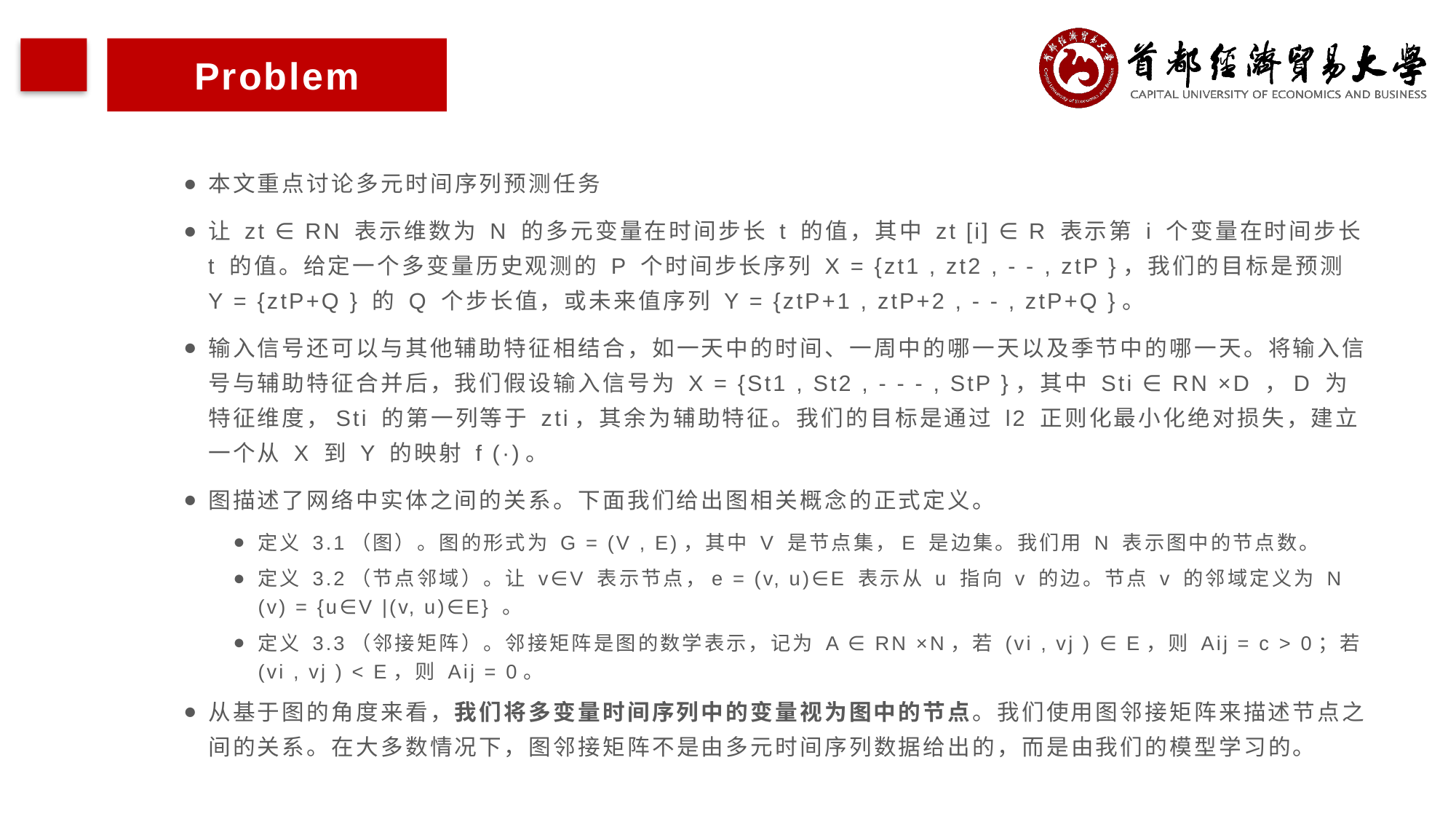

Problem
本文重点讨论多元时间序列预测任务
让 zt ∈ RN 表示维数为 N 的多元变量在时间步长 t 的值，其中 zt [i] ∈ R 表示第 i 个变量在时间步长 t 的值。给定一个多变量历史观测的 P 个时间步长序列 X = {zt1 , zt2 , - - , ztP }，我们的目标是预测 Y = {ztP+Q } 的 Q 个步长值，或未来值序列 Y = {ztP+1 , ztP+2 , - - , ztP+Q }。
输入信号还可以与其他辅助特征相结合，如一天中的时间、一周中的哪一天以及季节中的哪一天。将输入信号与辅助特征合并后，我们假设输入信号为 X = {St1 , St2 , - - - , StP }，其中 Sti ∈ RN ×D ，D 为特征维度，Sti 的第一列等于 zti，其余为辅助特征。我们的目标是通过 l2 正则化最小化绝对损失，建立一个从 X 到 Y 的映射 f (·)。
图描述了网络中实体之间的关系。下面我们给出图相关概念的正式定义。
定义 3.1（图）。图的形式为 G = (V , E)，其中 V 是节点集，E 是边集。我们用 N 表示图中的节点数。
定义 3.2（节点邻域）。让 v∈V 表示节点，e = (v, u)∈E 表示从 u 指向 v 的边。节点 v 的邻域定义为 N (v) = {u∈V |(v, u)∈E} 。
定义 3.3（邻接矩阵）。邻接矩阵是图的数学表示，记为 A ∈ RN ×N，若 (vi , vj ) ∈ E，则 Aij = c > 0；若 (vi , vj ) < E，则 Aij = 0。
从基于图的角度来看，我们将多变量时间序列中的变量视为图中的节点。我们使用图邻接矩阵来描述节点之间的关系。在大多数情况下，图邻接矩阵不是由多元时间序列数据给出的，而是由我们的模型学习的。